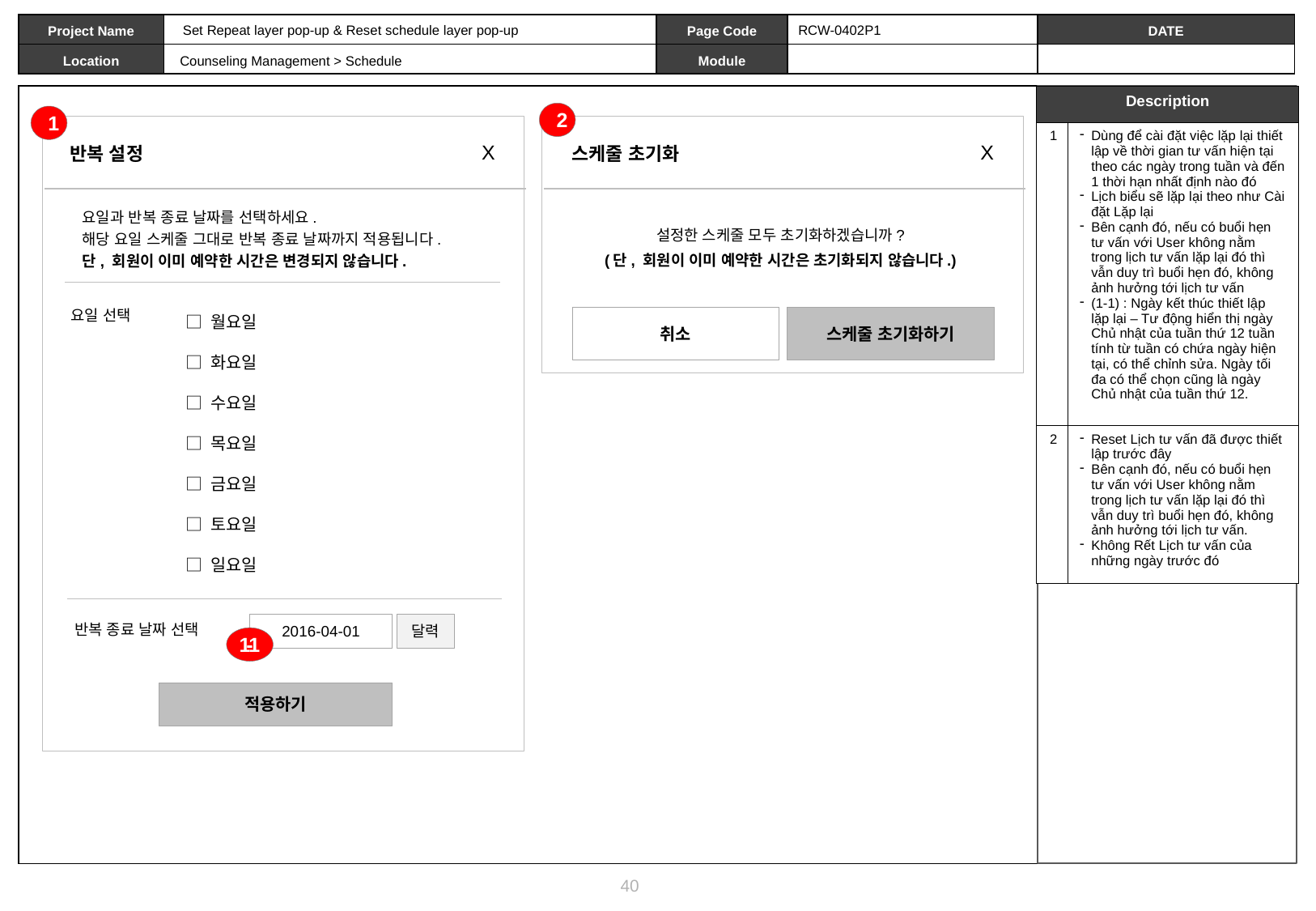

Set Repeat layer pop-up & Reset schedule layer pop-up
RCW-0402P1
Counseling Management > Schedule
| Description |  |
| --- | --- |
| 1 | Dùng để cài đặt việc lặp lại thiết lập về thời gian tư vấn hiện tại theo các ngày trong tuần và đến 1 thời hạn nhất định nào đó Lịch biểu sẽ lặp lại theo như Cài đặt Lặp lại Bên cạnh đó, nếu có buổi hẹn tư vấn với User không nằm trong lịch tư vấn lặp lại đó thì vẫn duy trì buổi hẹn đó, không ảnh hưởng tới lịch tư vấn (1-1) : Ngày kết thúc thiết lập lặp lại – Tư động hiển thị ngày Chủ nhật của tuần thứ 12 tuần tính từ tuần có chứa ngày hiện tại, có thể chỉnh sửa. Ngày tối đa có thể chọn cũng là ngày Chủ nhật của tuần thứ 12. |
| 2 | Reset Lịch tư vấn đã được thiết lập trước đây Bên cạnh đó, nếu có buổi hẹn tư vấn với User không nằm trong lịch tư vấn lặp lại đó thì vẫn duy trì buổi hẹn đó, không ảnh hưởng tới lịch tư vấn. Không Rết Lịch tư vấn của những ngày trước đó |
2
1

X
반복 설정
요일과 반복 종료 날짜를 선택하세요.
해당 요일 스케줄 그대로 반복 종료 날짜까지 적용됩니다.
단, 회원이 이미 예약한 시간은 변경되지 않습니다.
□ 월요일
□ 화요일
□ 수요일
□ 목요일
□ 금요일
□ 토요일
□ 일요일
요일 선택
반복 종료 날짜 선택
2016-04-01
달력
적용하기

X
스케줄 초기화
설정한 스케줄 모두 초기화하겠습니까?
(단, 회원이 이미 예약한 시간은 초기화되지 않습니다.)
취소
스케줄 초기화하기
1-1
40